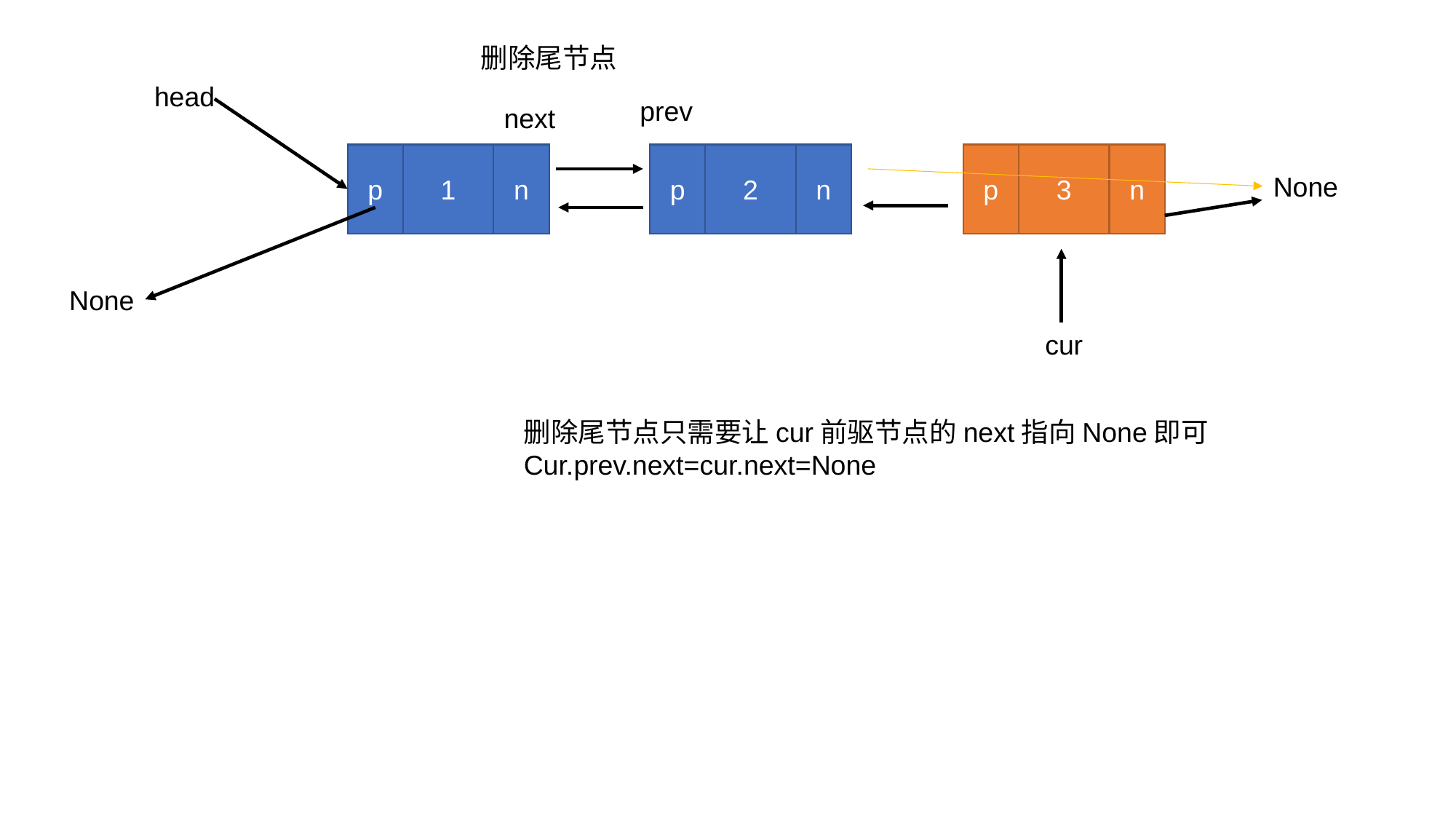

删除尾节点
head
prev
next
n
p
3
n
p
1
n
p
2
None
cur
None
删除尾节点只需要让cur前驱节点的next指向None即可
Cur.prev.next=cur.next=None